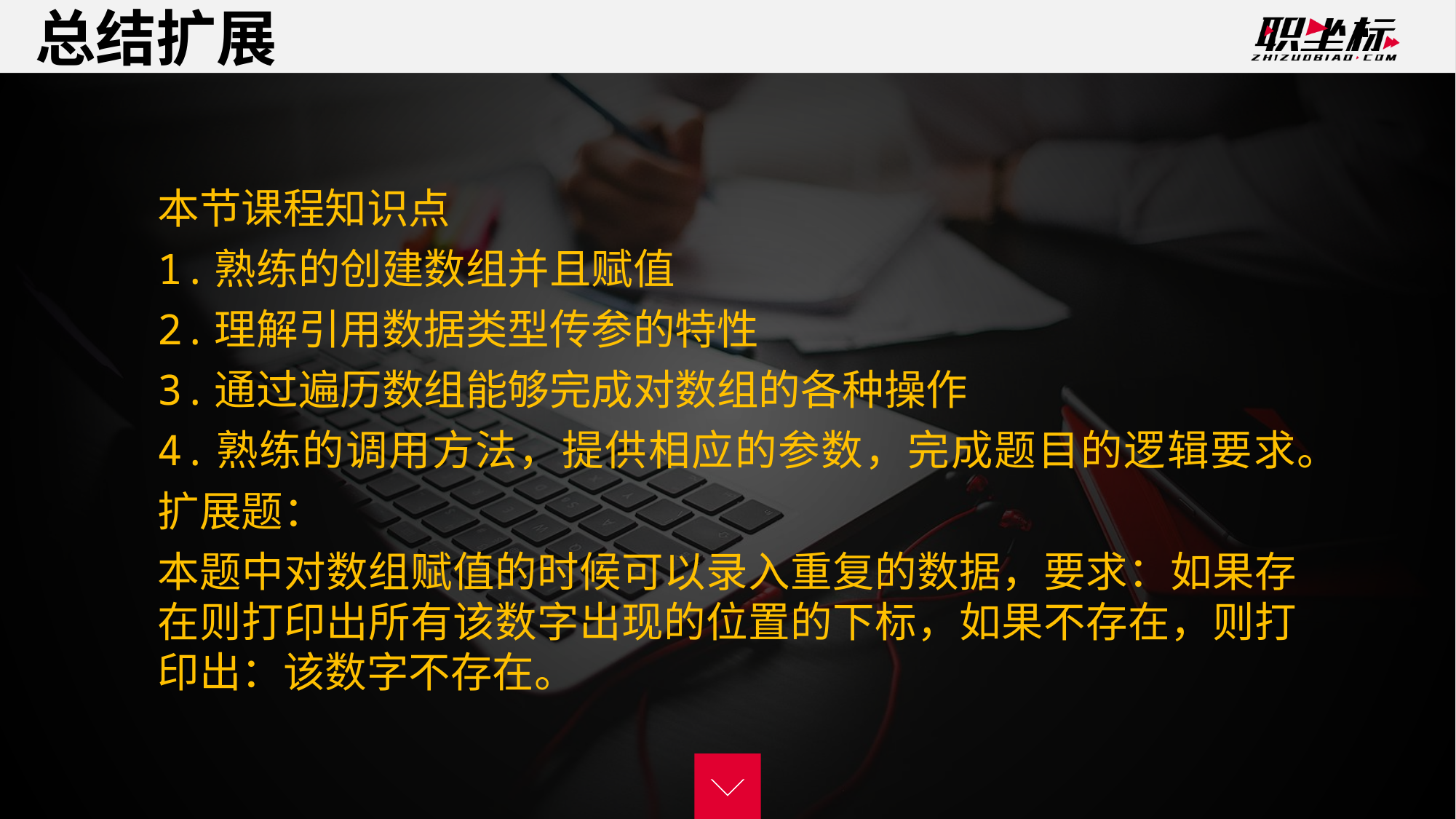

总结扩展

本节课程知识点
1.熟练的创建数组并且赋值
2.理解引用数据类型传参的特性
3.通过遍历数组能够完成对数组的各种操作
4.熟练的调用方法，提供相应的参数，完成题目的逻辑要求。
扩展题：
本题中对数组赋值的时候可以录入重复的数据，要求：如果存在则打印出所有该数字出现的位置的下标，如果不存在，则打印出：该数字不存在。